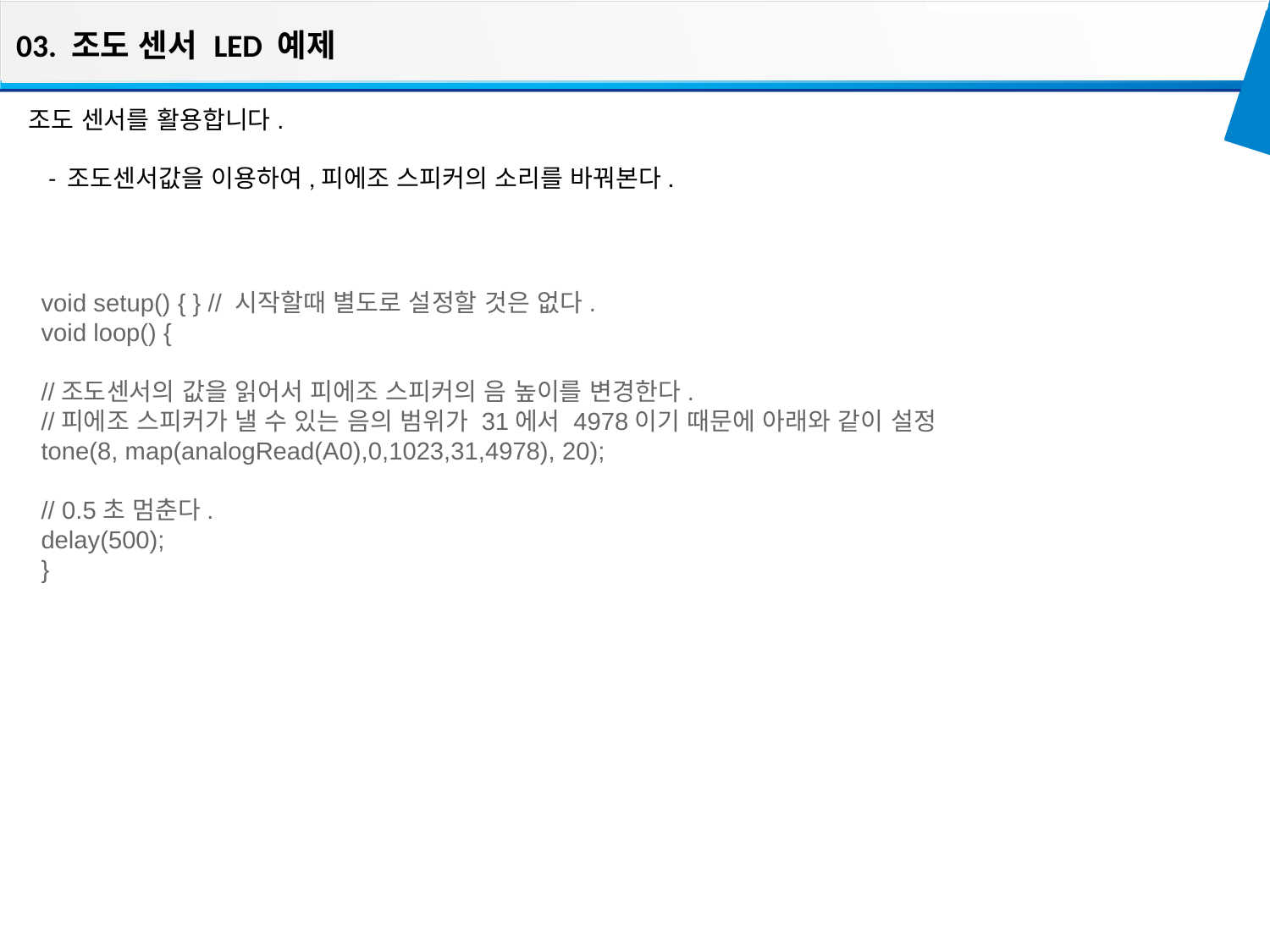

03. 조도 센서 LED 예제

조도 센서를 활용합니다.
- 조도센서값을 이용하여,피에조 스피커의 소리를 바꿔본다.
void setup() { } // 시작할때 별도로 설정할 것은 없다.
void loop() {

//조도센서의 값을 읽어서 피에조 스피커의 음 높이를 변경한다.
//피에조 스피커가 낼 수 있는 음의 범위가 31에서 4978이기 때문에 아래와 같이 설정
tone(8, map(analogRead(A0),0,1023,31,4978), 20);

// 0.5초 멈춘다.
delay(500);
}